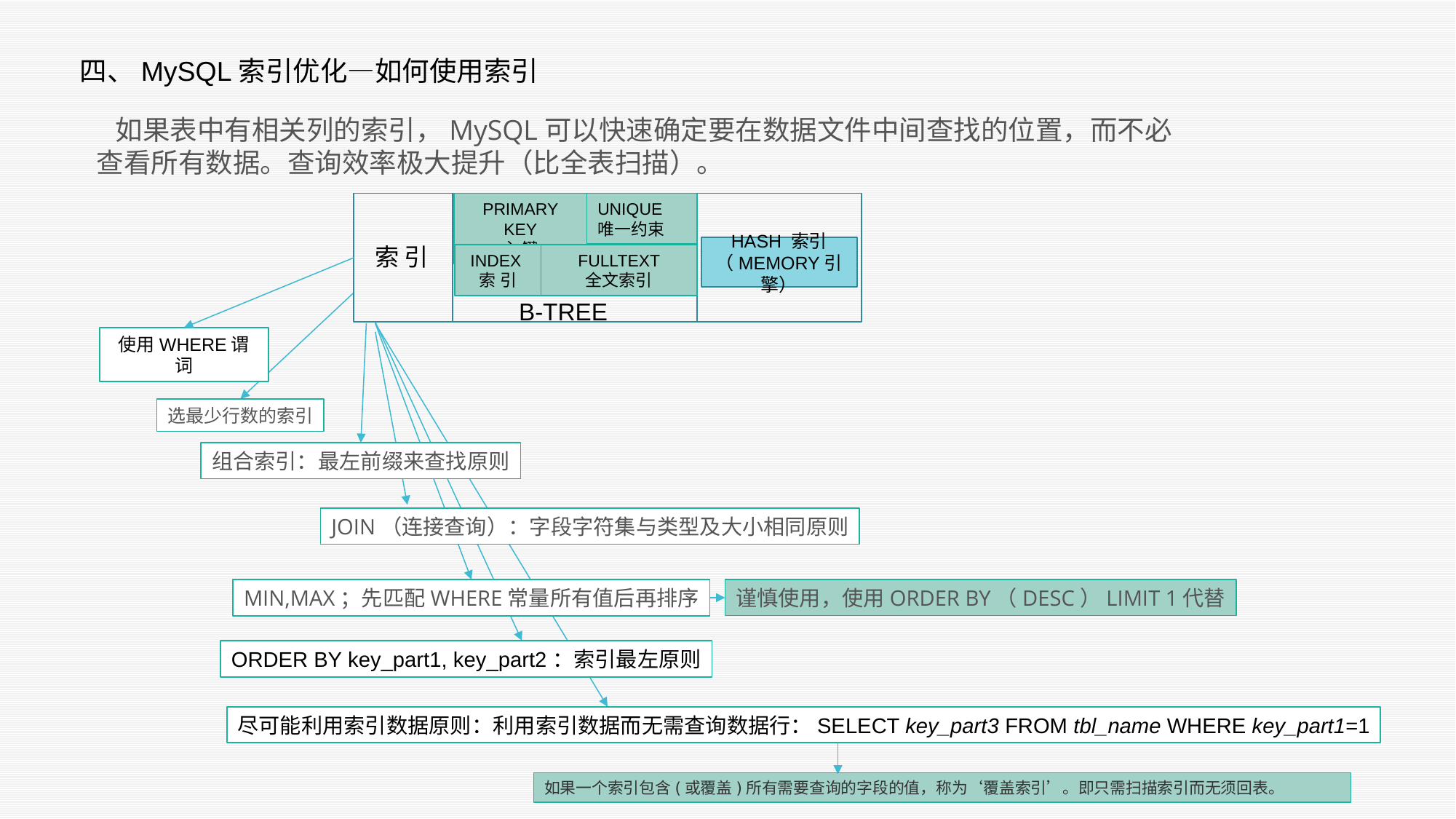

四、MySQL索引优化—如何使用索引
  如果表中有相关​​列的索引，MySQL可以快速确定要在数据文件中间查找的位置，而不必查看所有数据。查询效率极大提升（比全表扫描）。

PRIMARY KEY
主 键
UNIQUE
唯一约束
索 引
HASH 索引
（MEMORY引擎）
INDEX
索 引
FULLTEXT
全文索引
B-TREE
使用WHERE谓词
选最少行数的索引
组合索引：最左前缀来查找原则
JOIN（连接查询）：字段字符集与类型及大小相同原则
MIN,MAX；先匹配WHERE常量所有值后再排序
谨慎使用，使用ORDER BY（DESC）LIMIT 1代替
ORDER BY key_part1, key_part2：索引最左原则
尽可能利用索引数据原则：利用索引数据而无需查询数据行：SELECT key_part3 FROM tbl_name WHERE key_part1=1
如果一个索引包含(或覆盖)所有需要查询的字段的值，称为‘覆盖索引’。即只需扫描索引而无须回表。